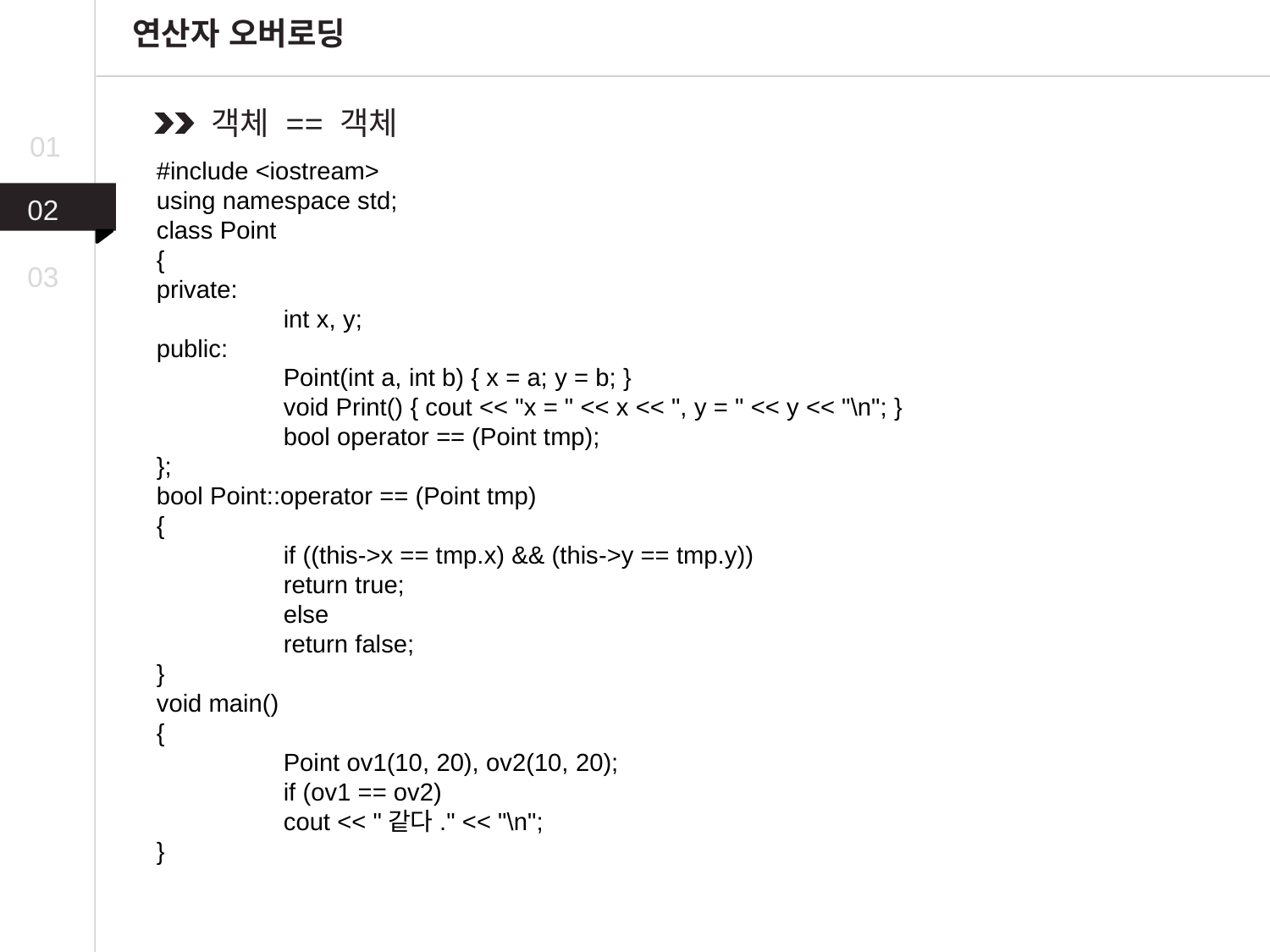

연산자 오버로딩
객체 == 객체

01
#include <iostream>
using namespace std;
class Point
{
private:
	int x, y;
public:
	Point(int a, int b) { x = a; y = b; }
	void Print() { cout << "x = " << x << ", y = " << y << "\n"; }
	bool operator == (Point tmp);
};
bool Point::operator == (Point tmp)
{
	if ((this->x == tmp.x) && (this->y == tmp.y))
	return true;
	else
	return false;
}
void main()
{
	Point ov1(10, 20), ov2(10, 20);
	if (ov1 == ov2)
	cout << "같다." << "\n";
}

02

03